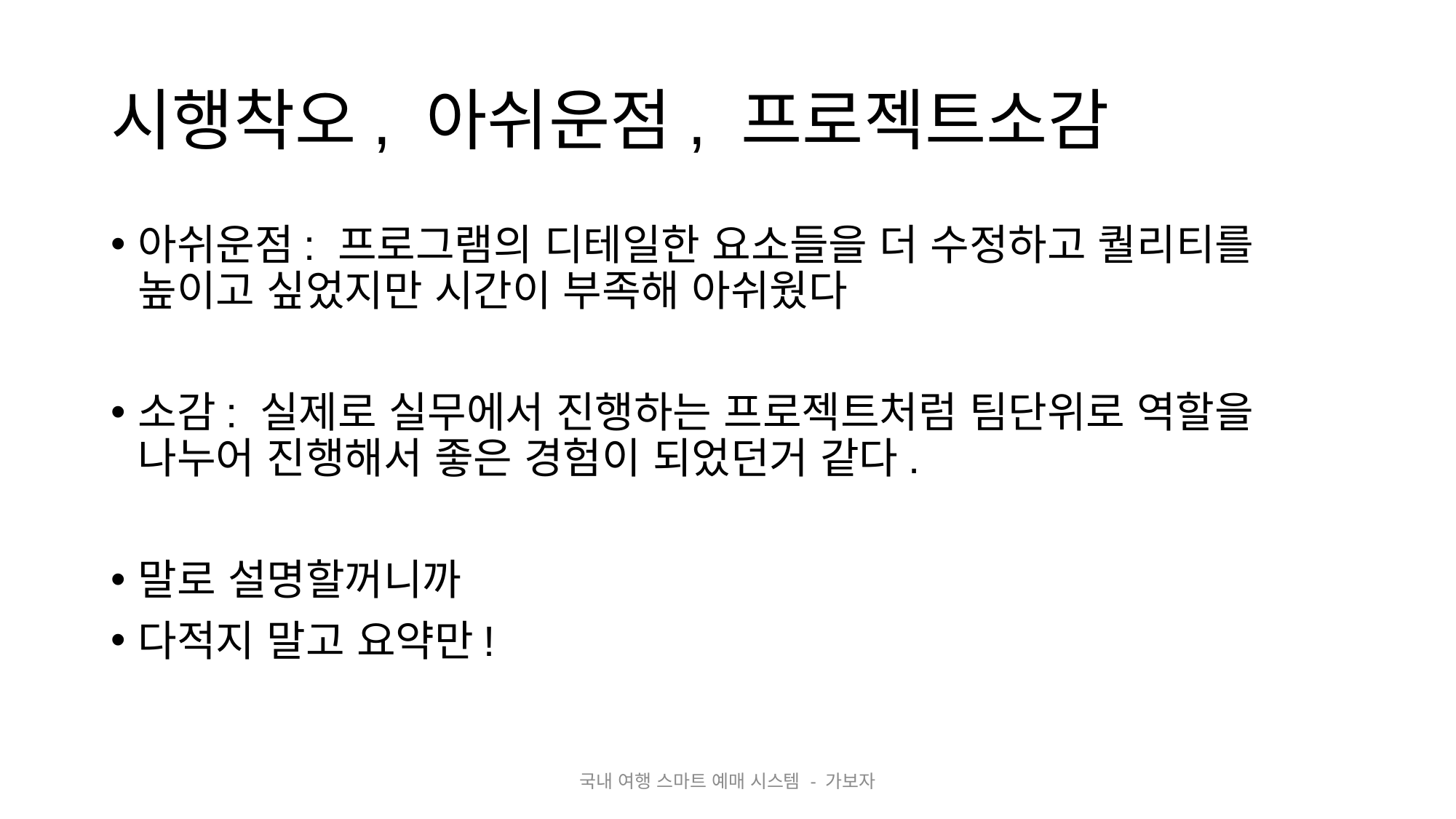

# 시행착오, 아쉬운점, 프로젝트소감
아쉬운점: 프로그램의 디테일한 요소들을 더 수정하고 퀄리티를 높이고 싶었지만 시간이 부족해 아쉬웠다

소감: 실제로 실무에서 진행하는 프로젝트처럼 팀단위로 역할을 나누어 진행해서 좋은 경험이 되었던거 같다.

말로 설명할꺼니까
다적지 말고 요약만!

국내 여행 스마트 예매 시스템 - 가보자